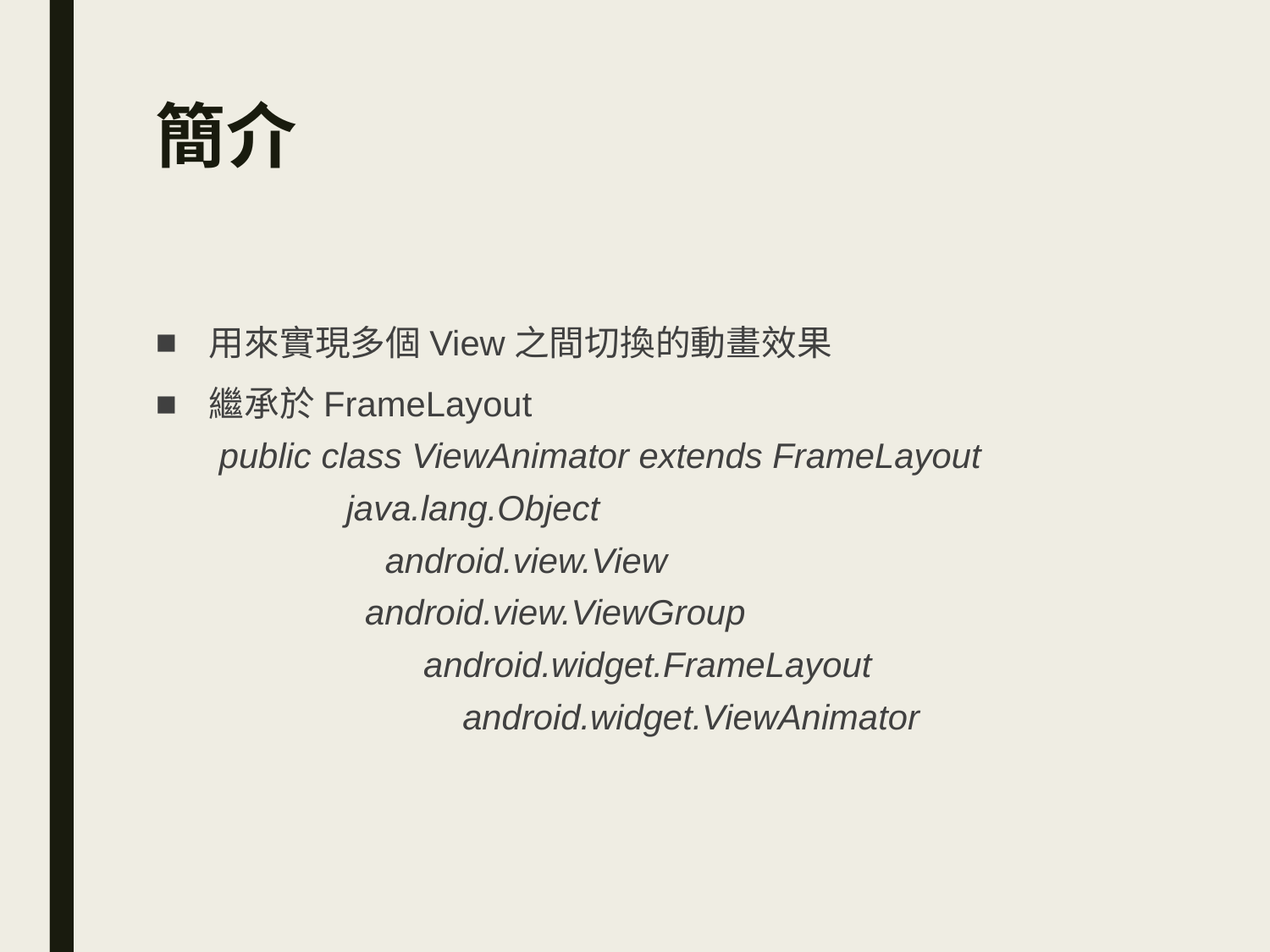

# 簡介
用來實現多個View之間切換的動畫效果
繼承於FrameLayout
public class ViewAnimator extends FrameLayout
	java.lang.Object
	    android.view.View
　　　    android.view.ViewGroup
                     android.widget.FrameLayout
                         android.widget.ViewAnimator